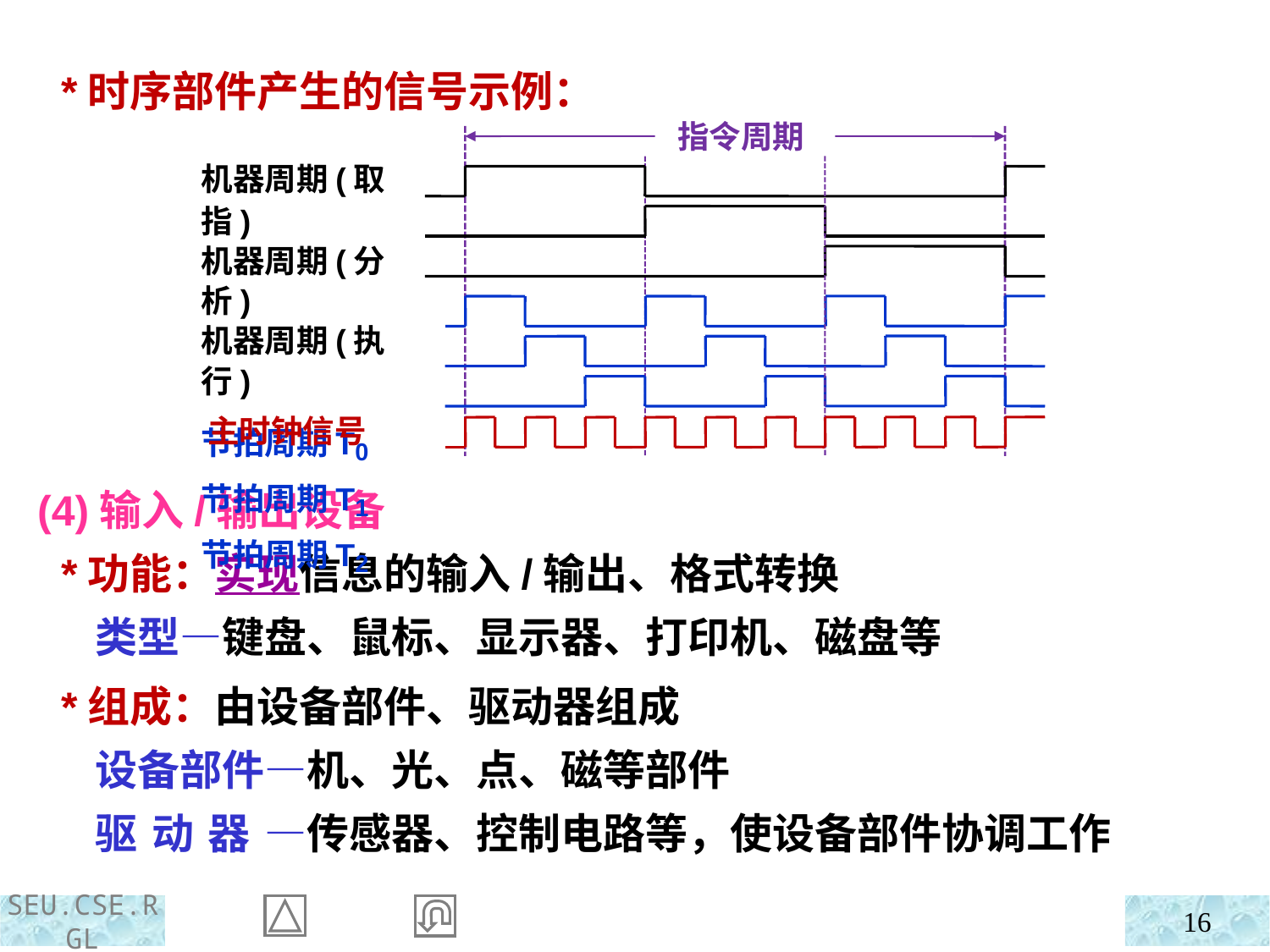

*时序部件产生的信号示例：
指令周期

机器周期(取指)
机器周期(分析)
机器周期(执行)
节拍周期T0
节拍周期T1
节拍周期T2

主时钟信号

(4)输入/输出设备
  *功能：实现信息的输入/输出、格式转换
     类型—键盘、鼠标、显示器、打印机、磁盘等
  *组成：由设备部件、驱动器组成
     设备部件—机、光、点、磁等部件
     驱动器—传感器、控制电路等，使设备部件协调工作

16